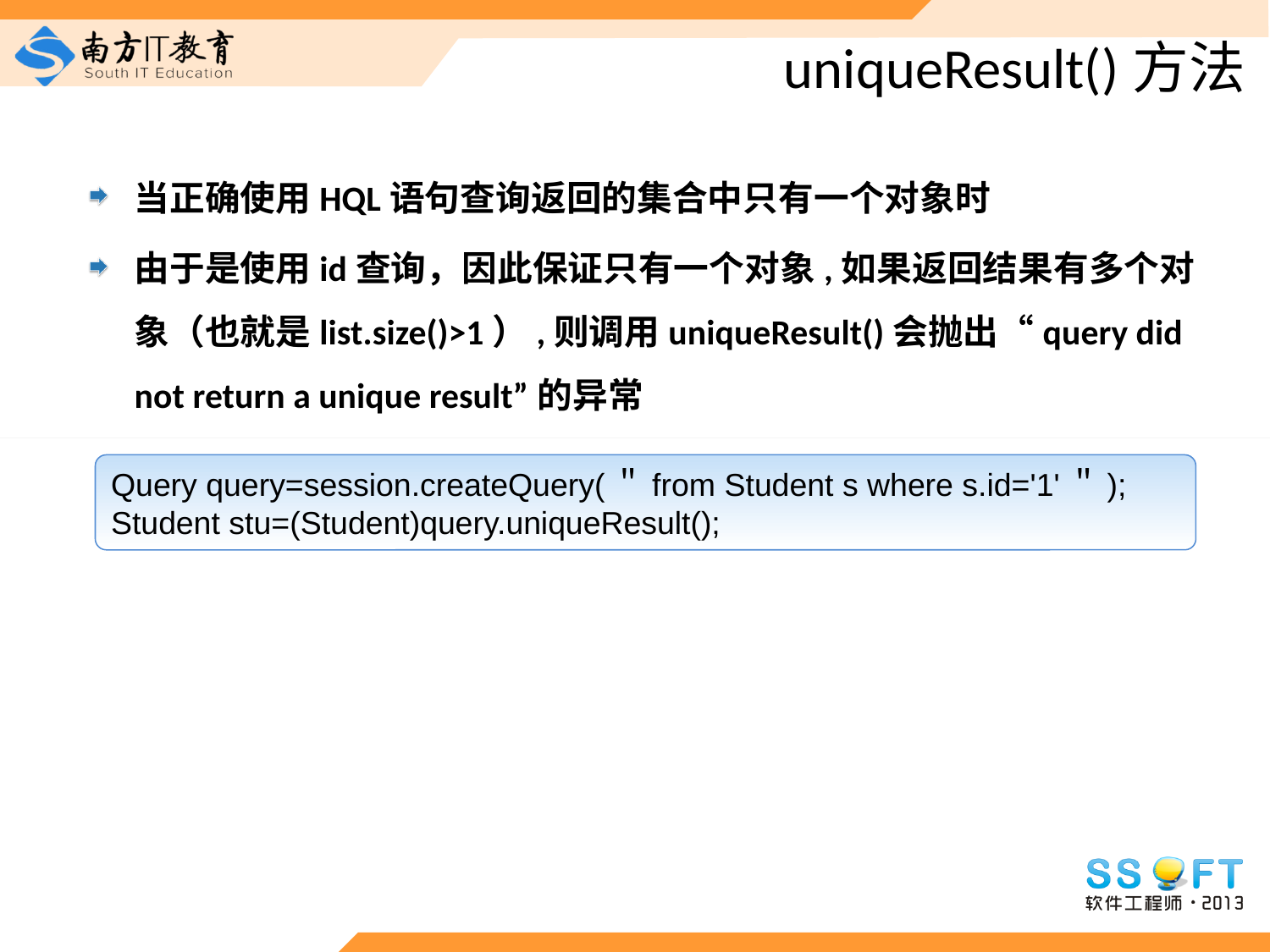

# uniqueResult()方法
当正确使用HQL语句查询返回的集合中只有一个对象时
由于是使用id查询，因此保证只有一个对象,如果返回结果有多个对象（也就是list.size()>1）,则调用uniqueResult()会抛出“query did not return a unique result”的异常

Query query=session.createQuery(＂from Student s where s.id='1'＂);
Student stu=(Student)query.uniqueResult();